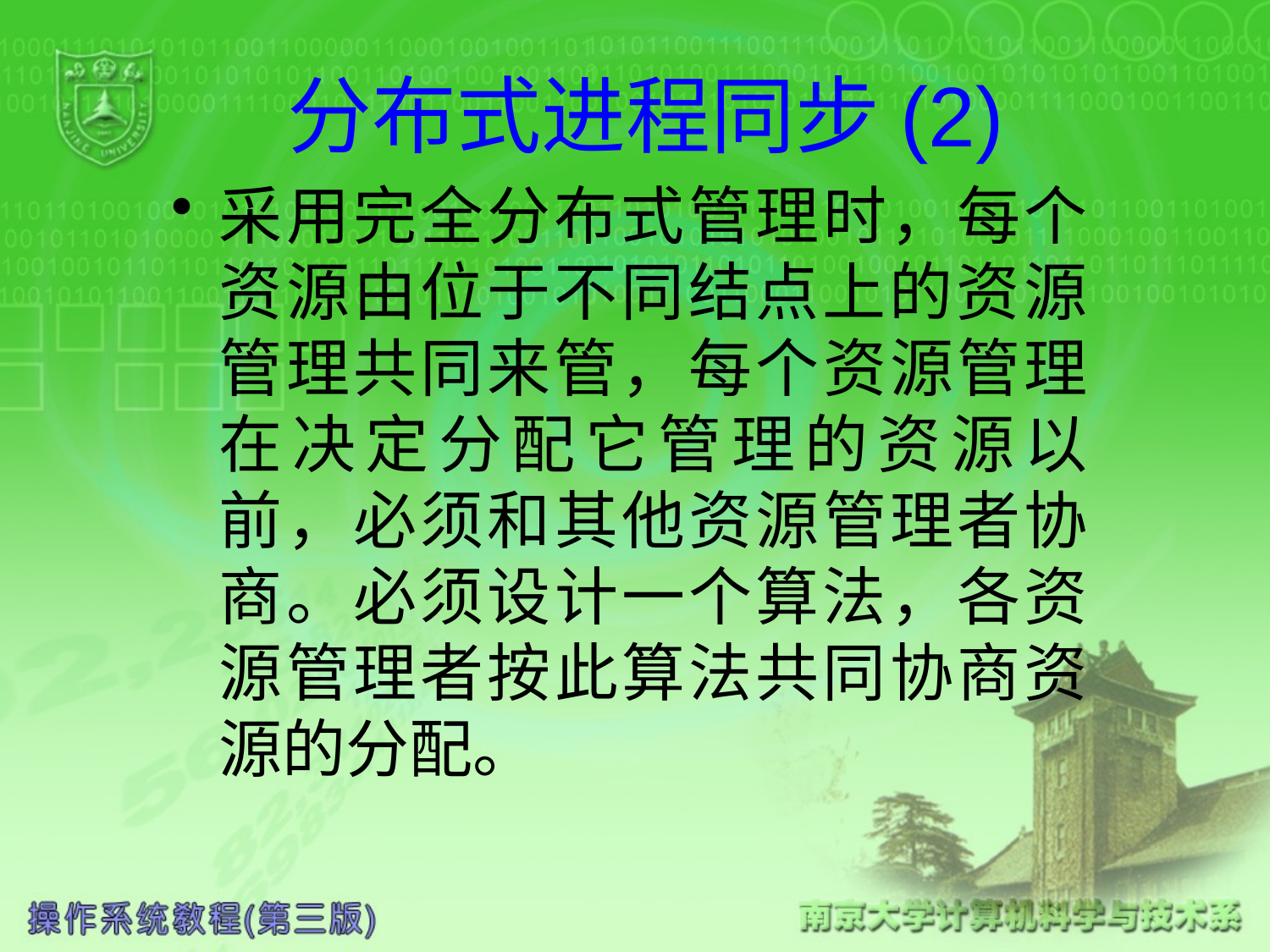

# 分布式进程同步(2)
采用完全分布式管理时，每个资源由位于不同结点上的资源管理共同来管，每个资源管理在决定分配它管理的资源以前，必须和其他资源管理者协商。必须设计一个算法，各资源管理者按此算法共同协商资源的分配。